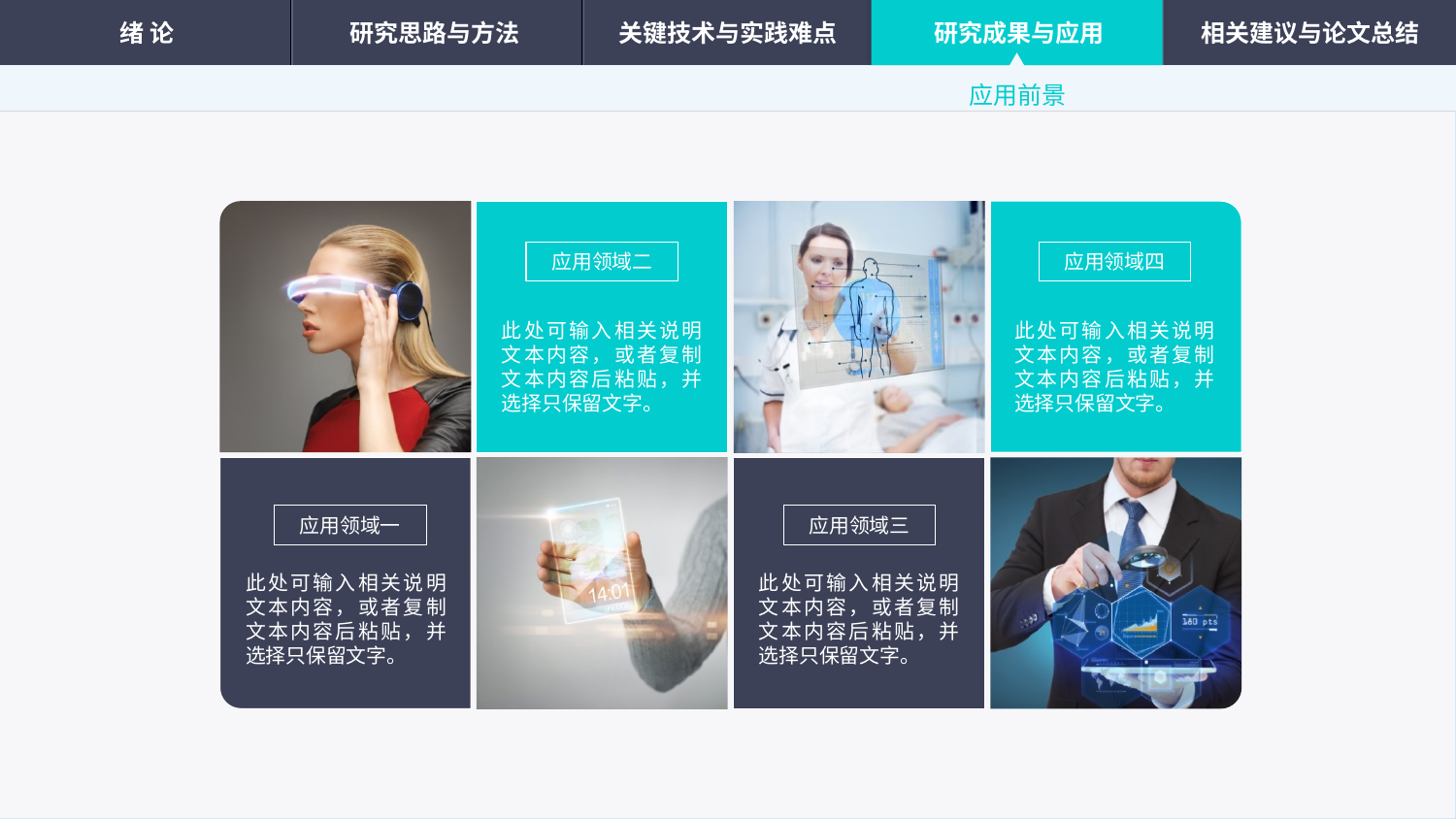

绪 论
研究思路与方法
关键技术与实践难点
研究成果与应用
相关建议与论文总结
应用前景

应用领域二
应用领域四
此处可输入相关说明文本内容，或者复制文本内容后粘贴，并选择只保留文字。
此处可输入相关说明文本内容，或者复制文本内容后粘贴，并选择只保留文字。

应用领域一
应用领域三
此处可输入相关说明文本内容，或者复制文本内容后粘贴，并选择只保留文字。
此处可输入相关说明文本内容，或者复制文本内容后粘贴，并选择只保留文字。